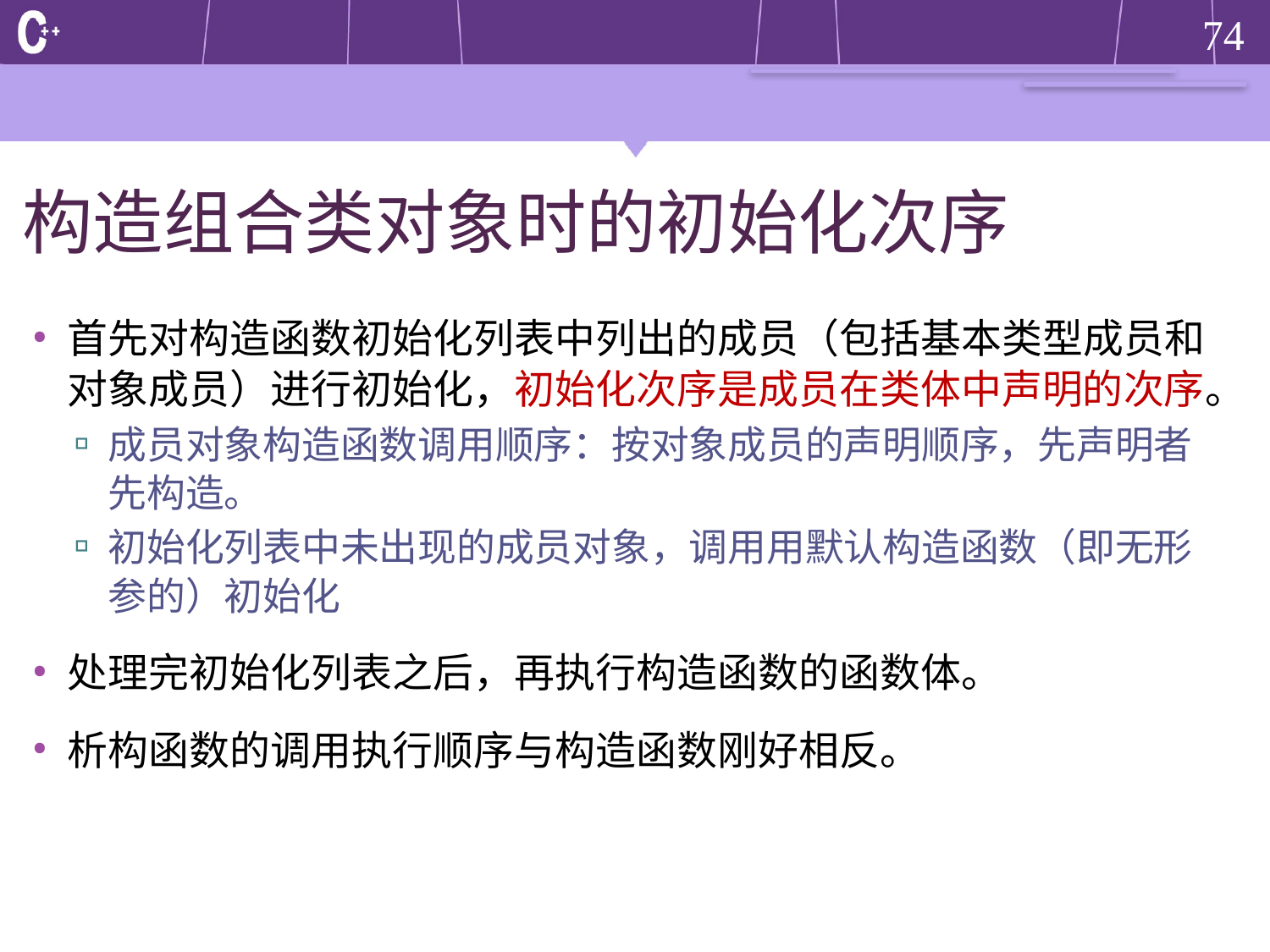

# 构造组合类对象时的初始化次序
首先对构造函数初始化列表中列出的成员（包括基本类型成员和对象成员）进行初始化，初始化次序是成员在类体中声明的次序。
成员对象构造函数调用顺序：按对象成员的声明顺序，先声明者先构造。
初始化列表中未出现的成员对象，调用用默认构造函数（即无形参的）初始化
处理完初始化列表之后，再执行构造函数的函数体。
析构函数的调用执行顺序与构造函数刚好相反。